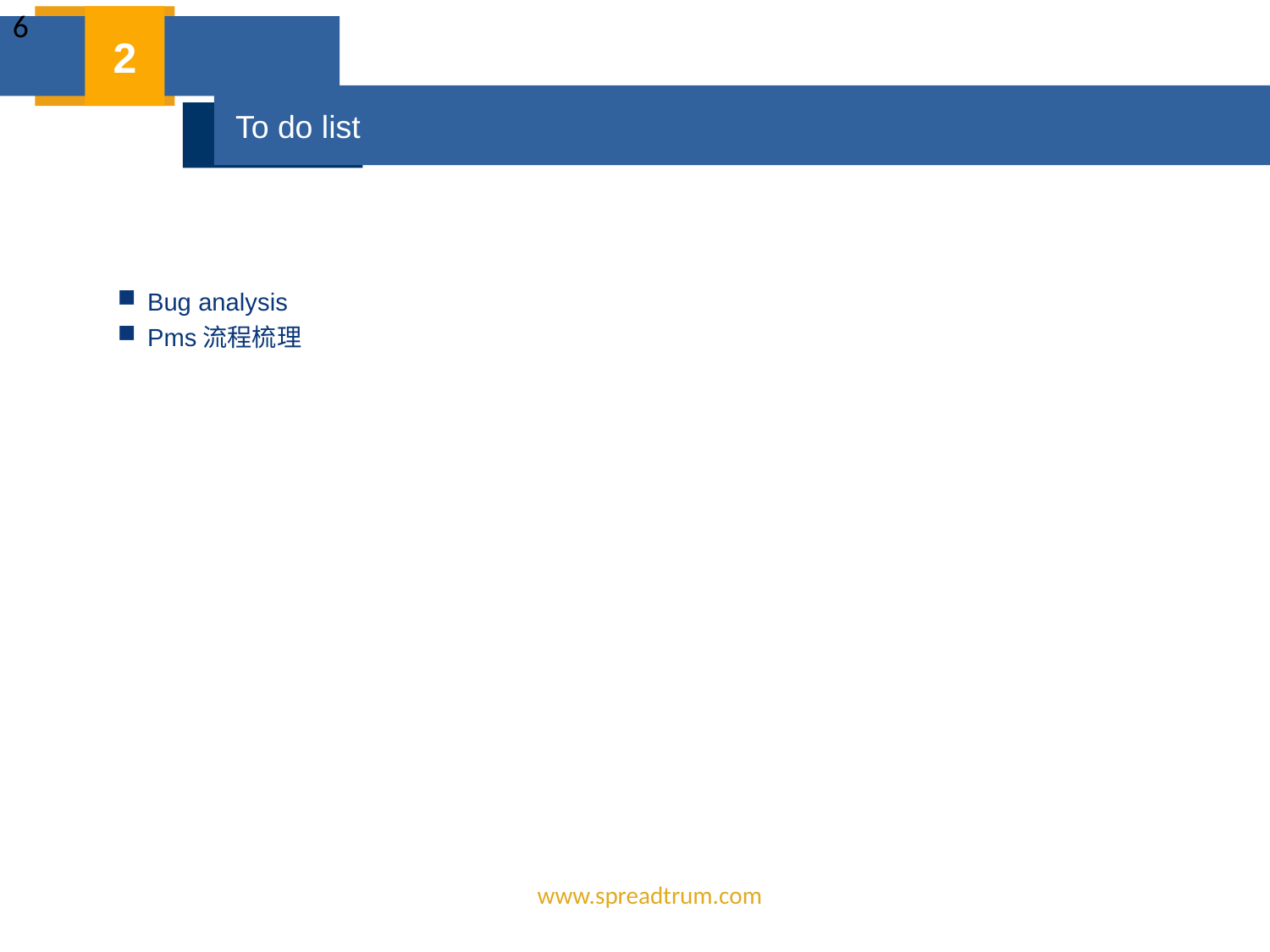

6

2

 To do list

Bug analysis
Pms流程梳理

www.spreadtrum.com